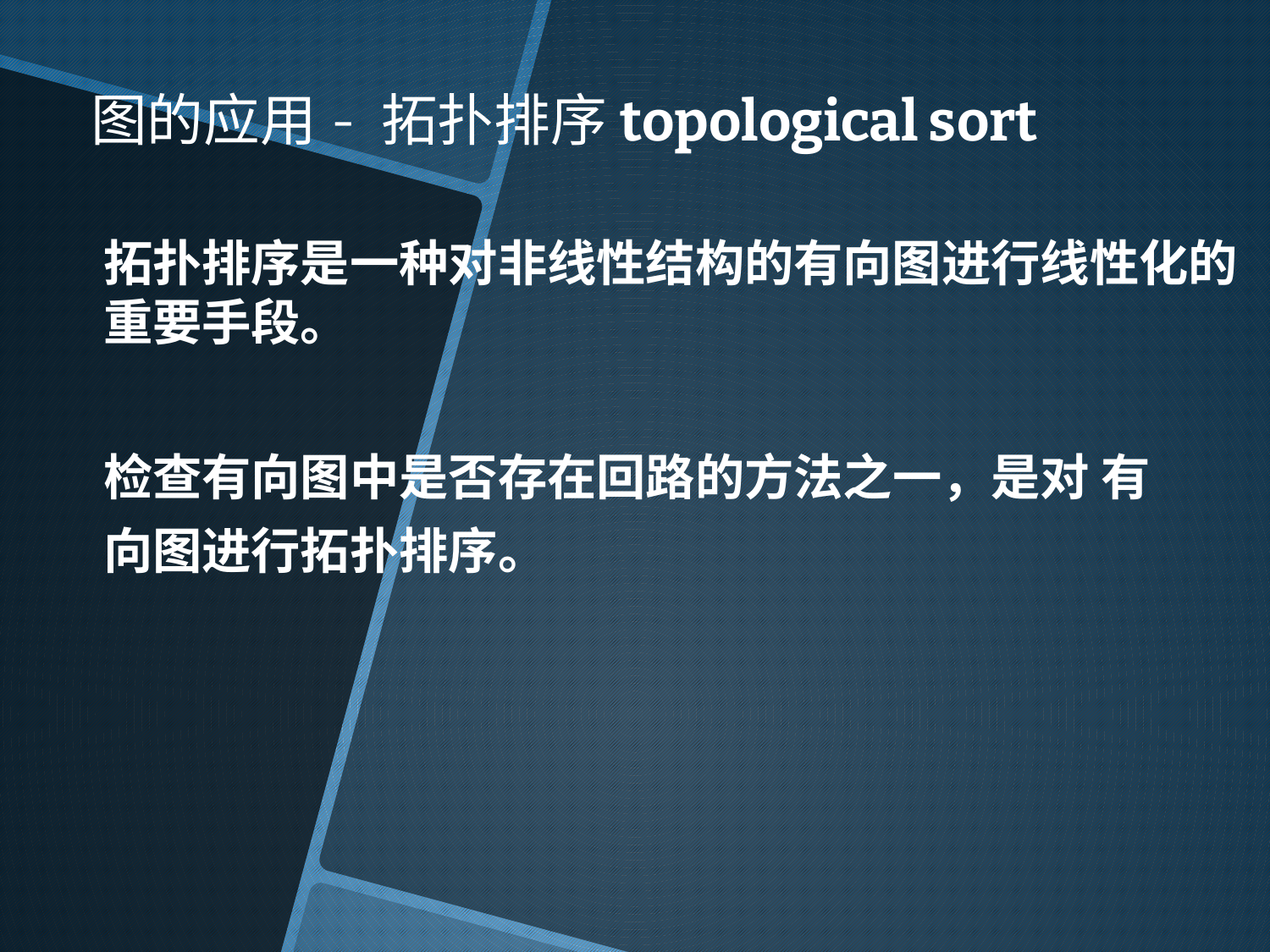

# 图的应用- 拓扑排序topological sort
拓扑排序是一种对非线性结构的有向图进行线性化的重要手段。
检查有向图中是否存在回路的方法之一，是对 有向图进行拓扑排序。